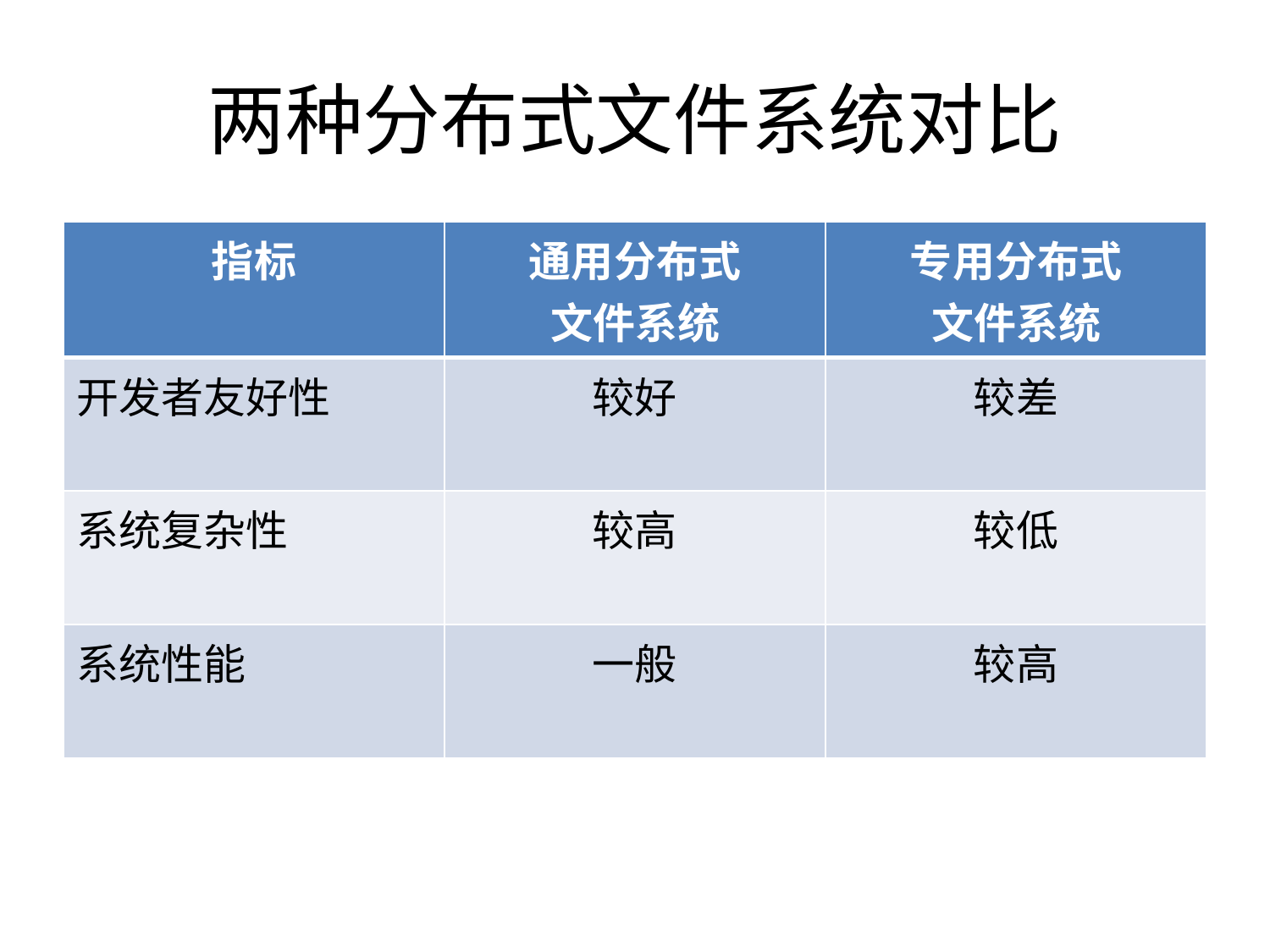

# 两种分布式文件系统对比
| 指标 | 通用分布式 文件系统 | 专用分布式 文件系统 |
| --- | --- | --- |
| 开发者友好性 | 较好 | 较差 |
| 系统复杂性 | 较高 | 较低 |
| 系统性能 | 一般 | 较高 |